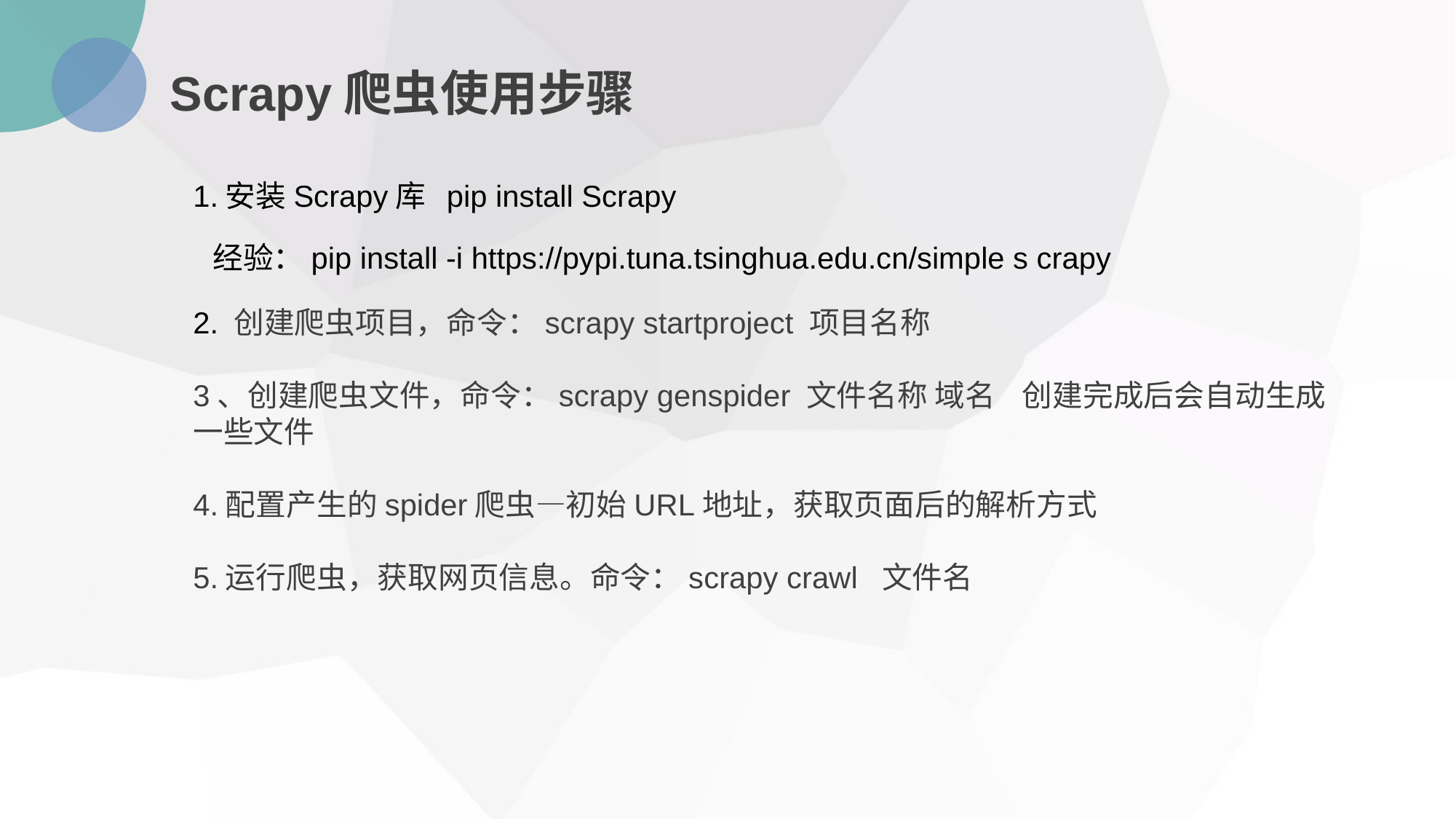

Scrapy爬虫使用步骤
1.安装Scrapy库  pip install Scrapy
经验：pip install -i https://pypi.tuna.tsinghua.edu.cn/simple s crapy

2. 创建爬虫项目，命令：scrapy startproject 项目名称
3、创建爬虫文件，命令：scrapy genspider 文件名称 域名    创建完成后会自动生成一些文件

4.配置产生的spider爬虫—初始URL地址，获取页面后的解析方式

5.运行爬虫，获取网页信息。命令：scrapy crawl  文件名